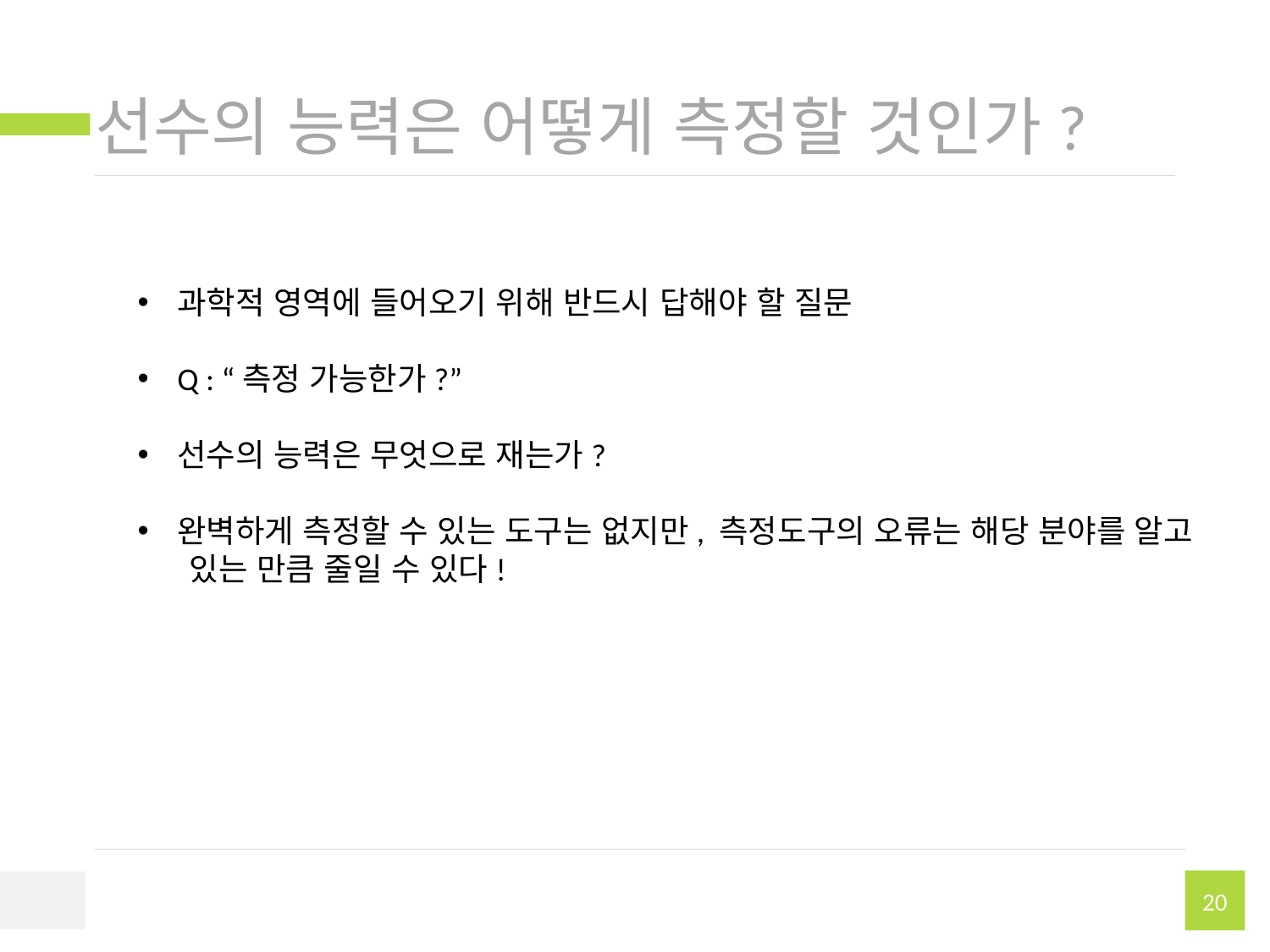

# 선수의 능력은 어떻게 측정할 것인가?
과학적 영역에 들어오기 위해 반드시 답해야 할 질문

Q : “측정 가능한가?”

선수의 능력은 무엇으로 재는가?

완벽하게 측정할 수 있는 도구는 없지만, 측정도구의 오류는 해당 분야를 알고
     있는 만큼 줄일 수 있다!